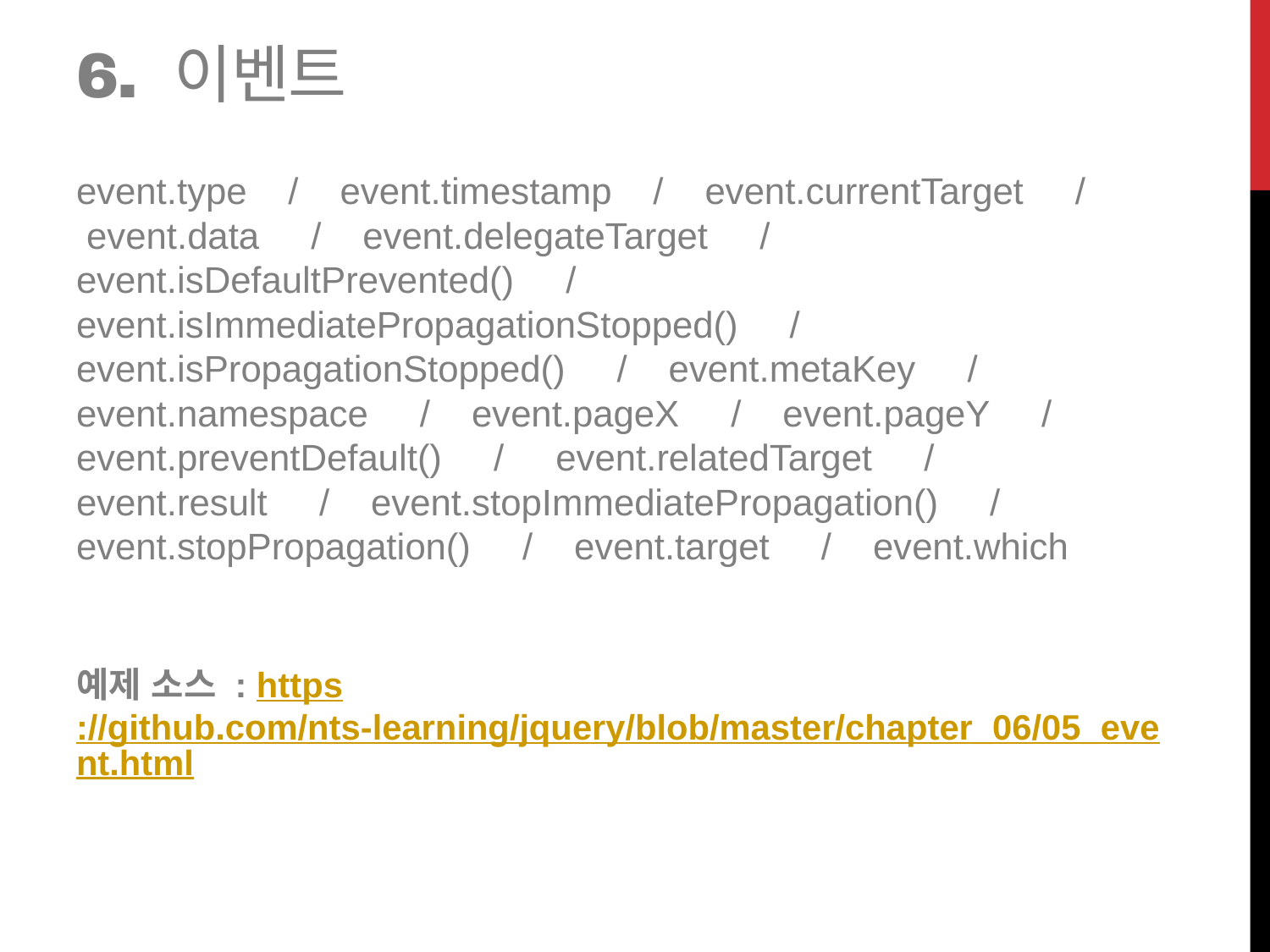

# 6. 이벤트
event.type    /    event.timestamp    /    event.currentTarget     /    event.data     /    event.delegateTarget     /    event.isDefaultPrevented()     /    event.isImmediatePropagationStopped()     /    event.isPropagationStopped()     /    event.metaKey     /    event.namespace     /    event.pageX     /    event.pageY     /    event.preventDefault()     /     event.relatedTarget     /    event.result     /    event.stopImmediatePropagation()     / event.stopPropagation()     /    event.target     /    event.which
예제 소스 : https://github.com/nts-learning/jquery/blob/master/chapter_06/05_event.html